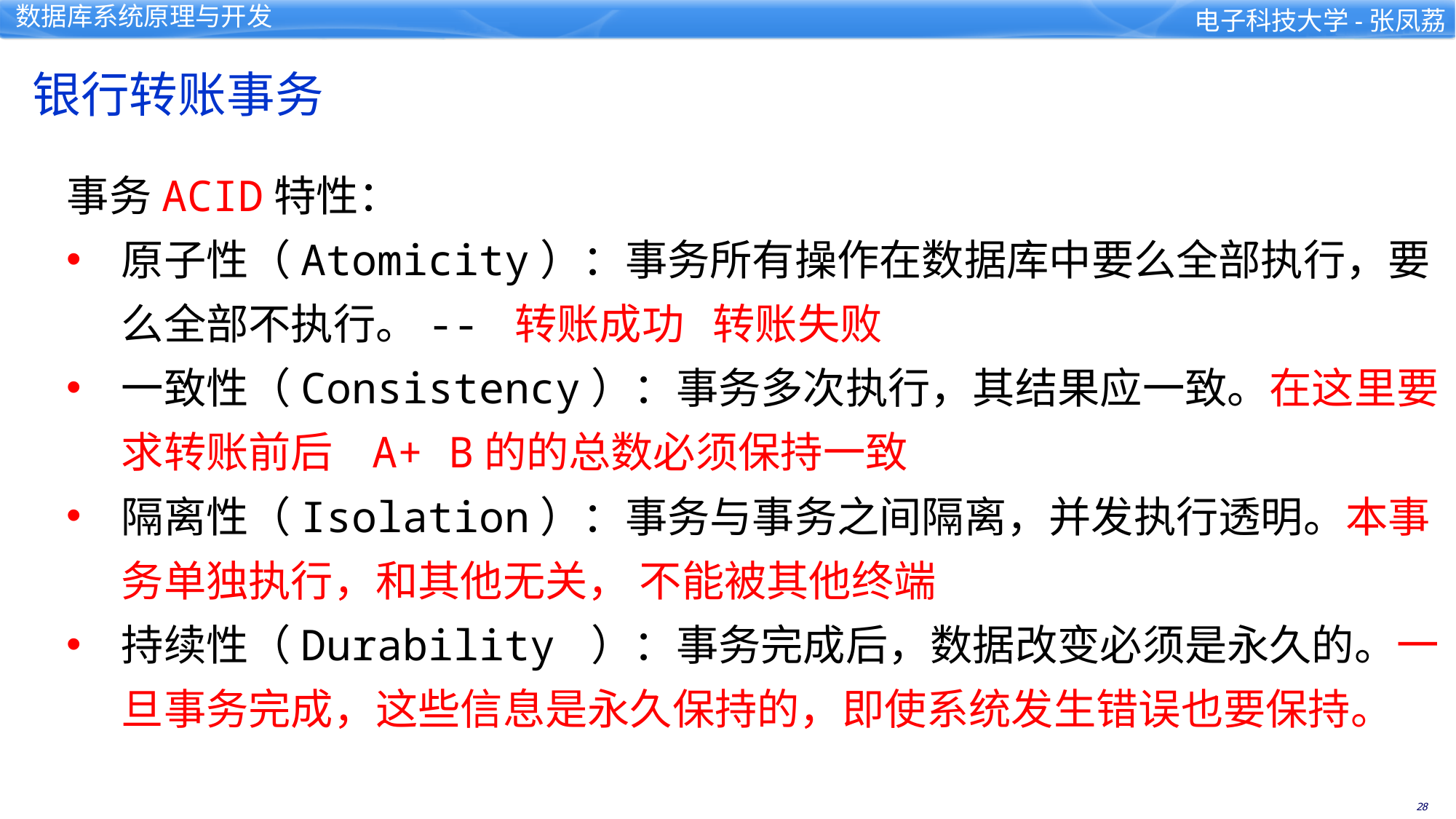

银行转账事务
事务ACID特性：
原子性（Atomicity）：事务所有操作在数据库中要么全部执行，要么全部不执行。-- 转账成功   转账失败
一致性（Consistency）：事务多次执行，其结果应一致。在这里要求转账前后   A+ B的的总数必须保持一致
隔离性（Isolation）：事务与事务之间隔离，并发执行透明。本事务单独执行，和其他无关， 不能被其他终端
持续性（Durability ）：事务完成后，数据改变必须是永久的。一旦事务完成，这些信息是永久保持的，即使系统发生错误也要保持。